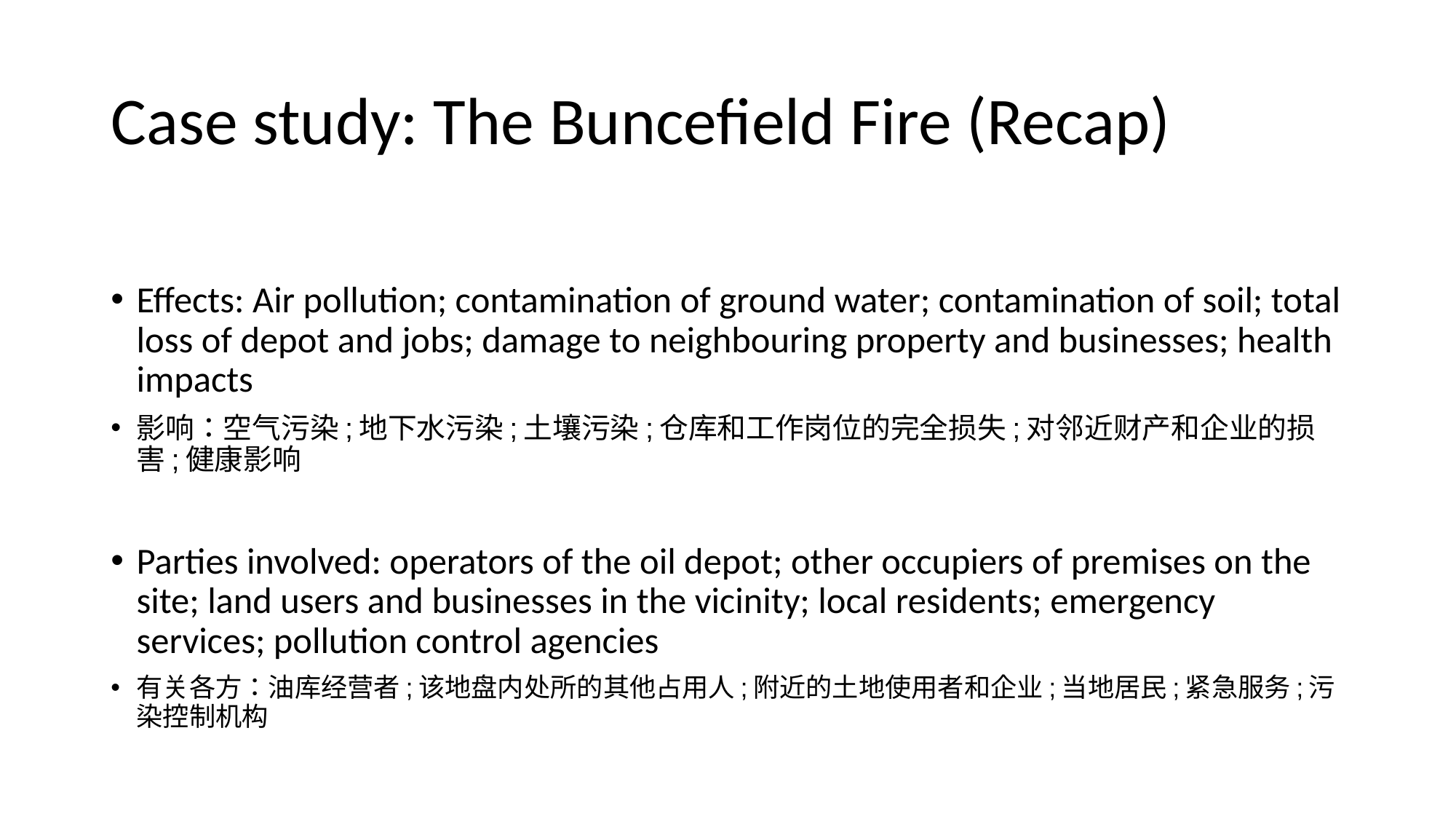

# Case study: The Buncefield Fire (Recap)

Effects: Air pollution; contamination of ground water; contamination of soil; total loss of depot and jobs; damage to neighbouring property and businesses; health impacts
影响：空气污染;地下水污染;土壤污染;仓库和工作岗位的完全损失;对邻近财产和企业的损害;健康影响

Parties involved: operators of the oil depot; other occupiers of premises on the site; land users and businesses in the vicinity; local residents; emergency services; pollution control agencies
有关各方：油库经营者;该地盘内处所的其他占用人;附近的土地使用者和企业;当地居民;紧急服务;污染控制机构